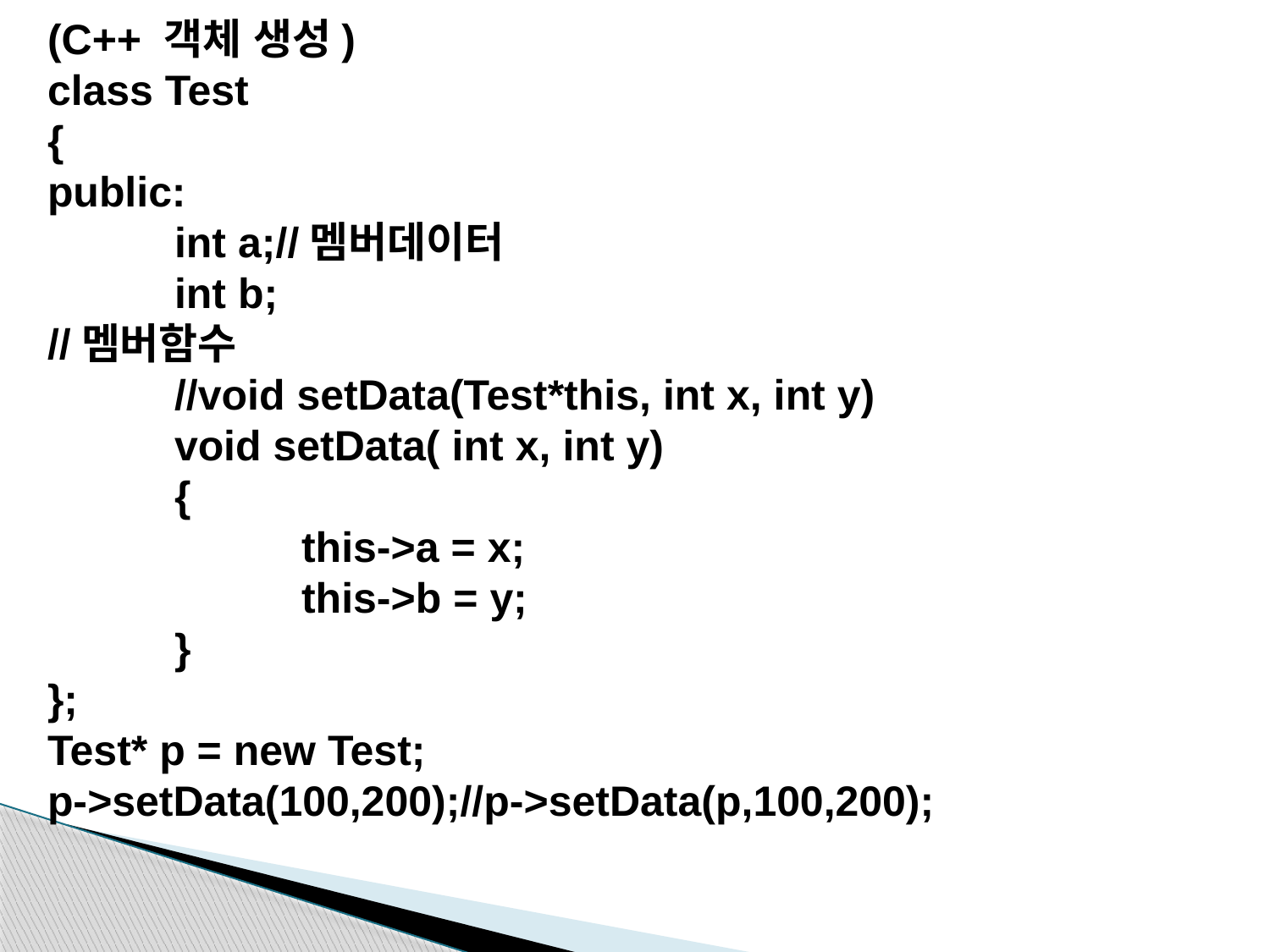

(C++ 객체 생성)
class Test
{
public:
	int a;//멤버데이터
	int b;
//멤버함수
	//void setData(Test*this, int x, int y)
	void setData( int x, int y)
	{
		this->a = x;
		this->b = y;
	}
};
Test* p = new Test;
p->setData(100,200);//p->setData(p,100,200);